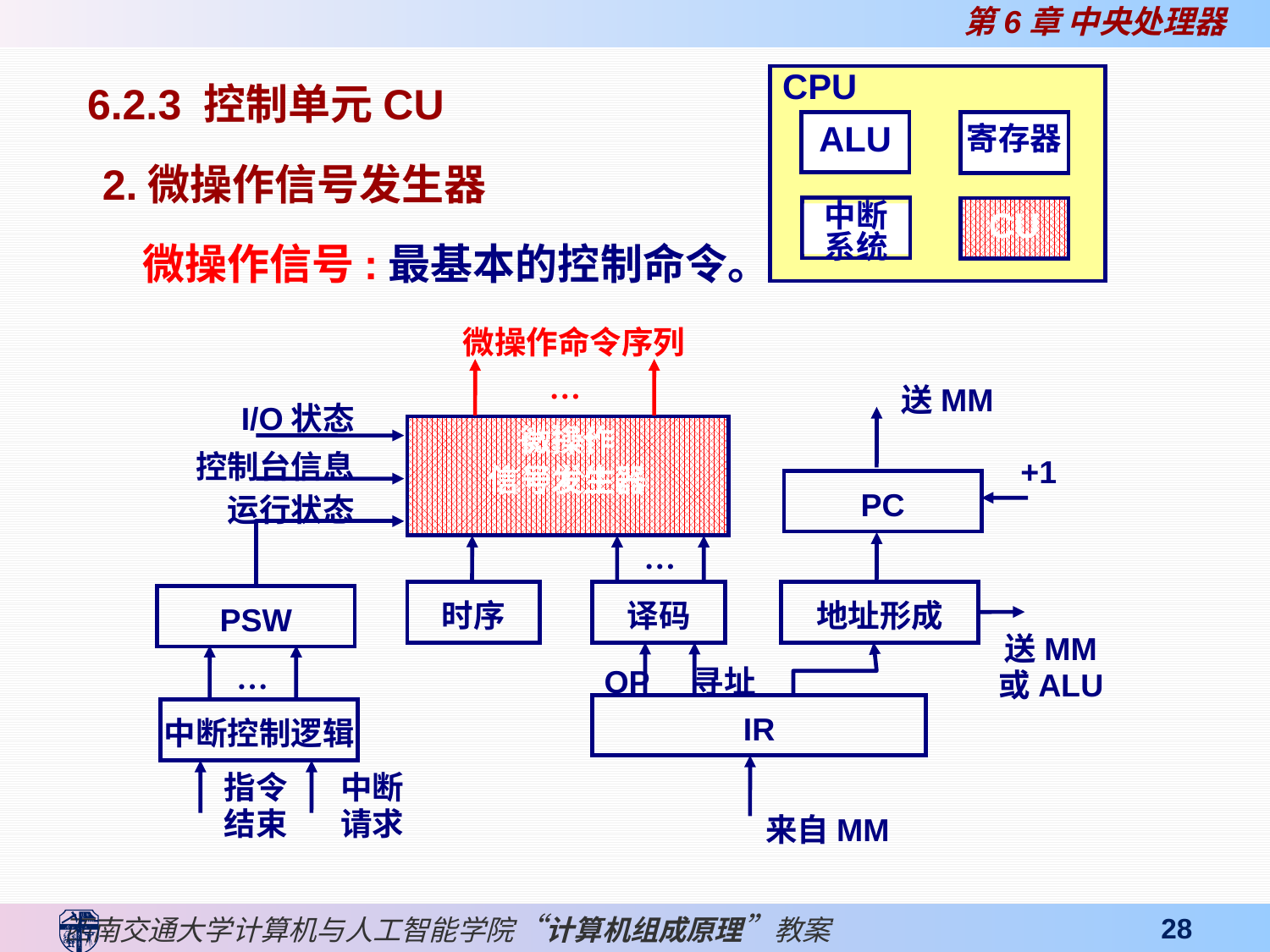

CPU

ALU
寄存器

中断
系统
CU
6.2.3 控制单元CU
2.微操作信号发生器
微操作信号:最基本的控制命令。
微操作命令序列
…

送MM
I/O状态

微操作
信号发生器
控制台信息

+1
PC
运行状态

…

时序
译码
地址形成
PSW

送MM
或ALU

…
OP    寻址
IR
中断控制逻辑

指令
结束
中断
请求
来自MM